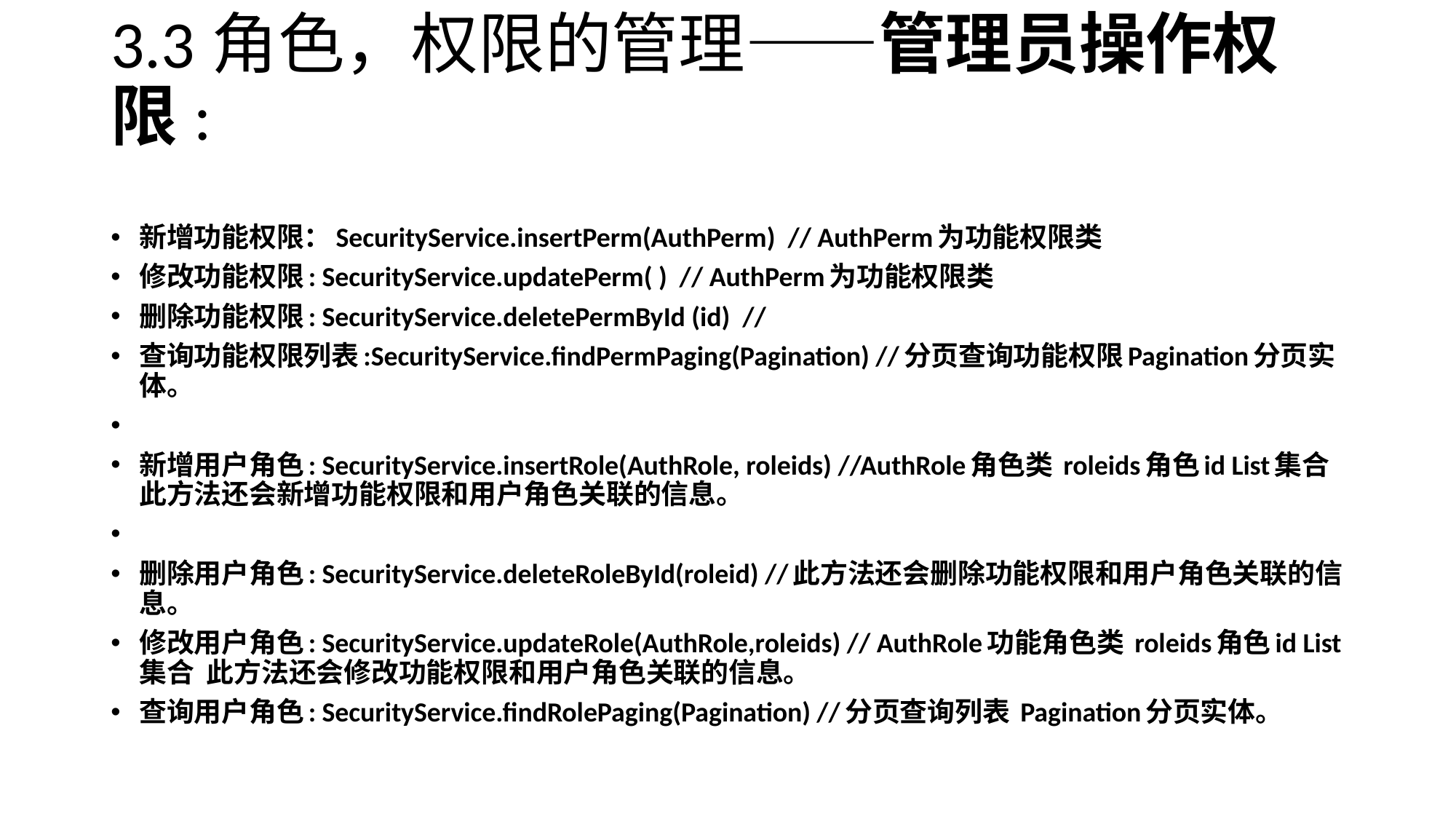

# 3.3角色，权限的管理——管理员操作权限:
新增功能权限：SecurityService.insertPerm(AuthPerm)  // AuthPerm为功能权限类
修改功能权限: SecurityService.updatePerm( )  // AuthPerm为功能权限类
删除功能权限: SecurityService.deletePermById (id)  //
查询功能权限列表:SecurityService.findPermPaging(Pagination) //分页查询功能权限Pagination分页实体。

新增用户角色: SecurityService.insertRole(AuthRole, roleids) //AuthRole角色类 roleids角色id List集合  此方法还会新增功能权限和用户角色关联的信息。

删除用户角色: SecurityService.deleteRoleById(roleid) //此方法还会删除功能权限和用户角色关联的信息。
修改用户角色: SecurityService.updateRole(AuthRole,roleids) // AuthRole功能角色类 roleids角色id List集合  此方法还会修改功能权限和用户角色关联的信息。
查询用户角色: SecurityService.findRolePaging(Pagination) //分页查询列表 Pagination分页实体。